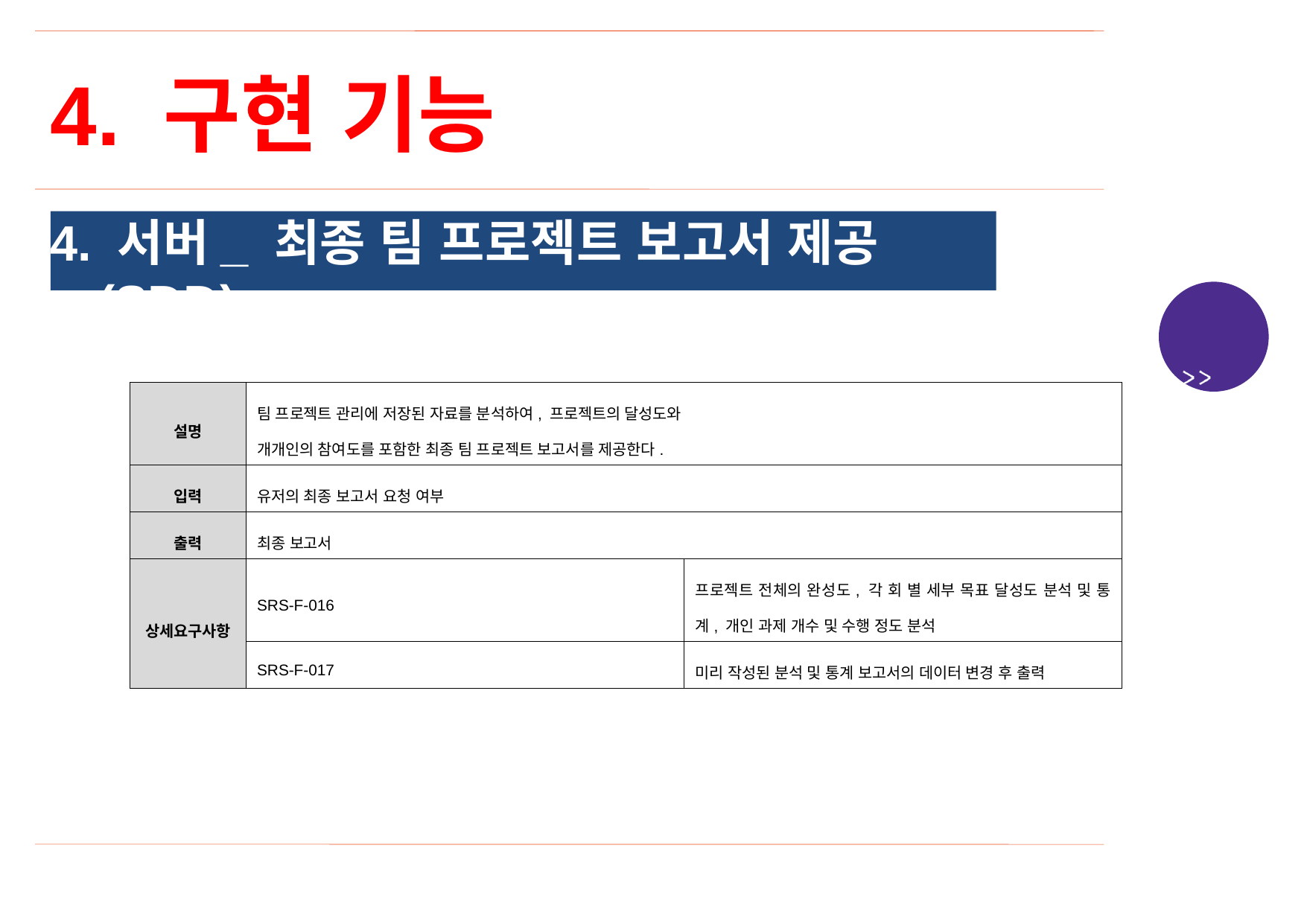

4. 구현 기능
4. 서버_ 최종 팀 프로젝트 보고서 제공(SDD)
| 설명 | 팀 프로젝트 관리에 저장된 자료를 분석하여, 프로젝트의 달성도와 개개인의 참여도를 포함한 최종 팀 프로젝트 보고서를 제공한다. |  |
| --- | --- | --- |
| 입력 | 유저의 최종 보고서 요청 여부 |  |
| 출력 | 최종 보고서 |  |
| 상세요구사항 | SRS-F-016 | 프로젝트 전체의 완성도, 각 회 별 세부 목표 달성도 분석 및 통계, 개인 과제 개수 및 수행 정도 분석 |
|  | SRS-F-017 | 미리 작성된 분석 및 통계 보고서의 데이터 변경 후 출력 |